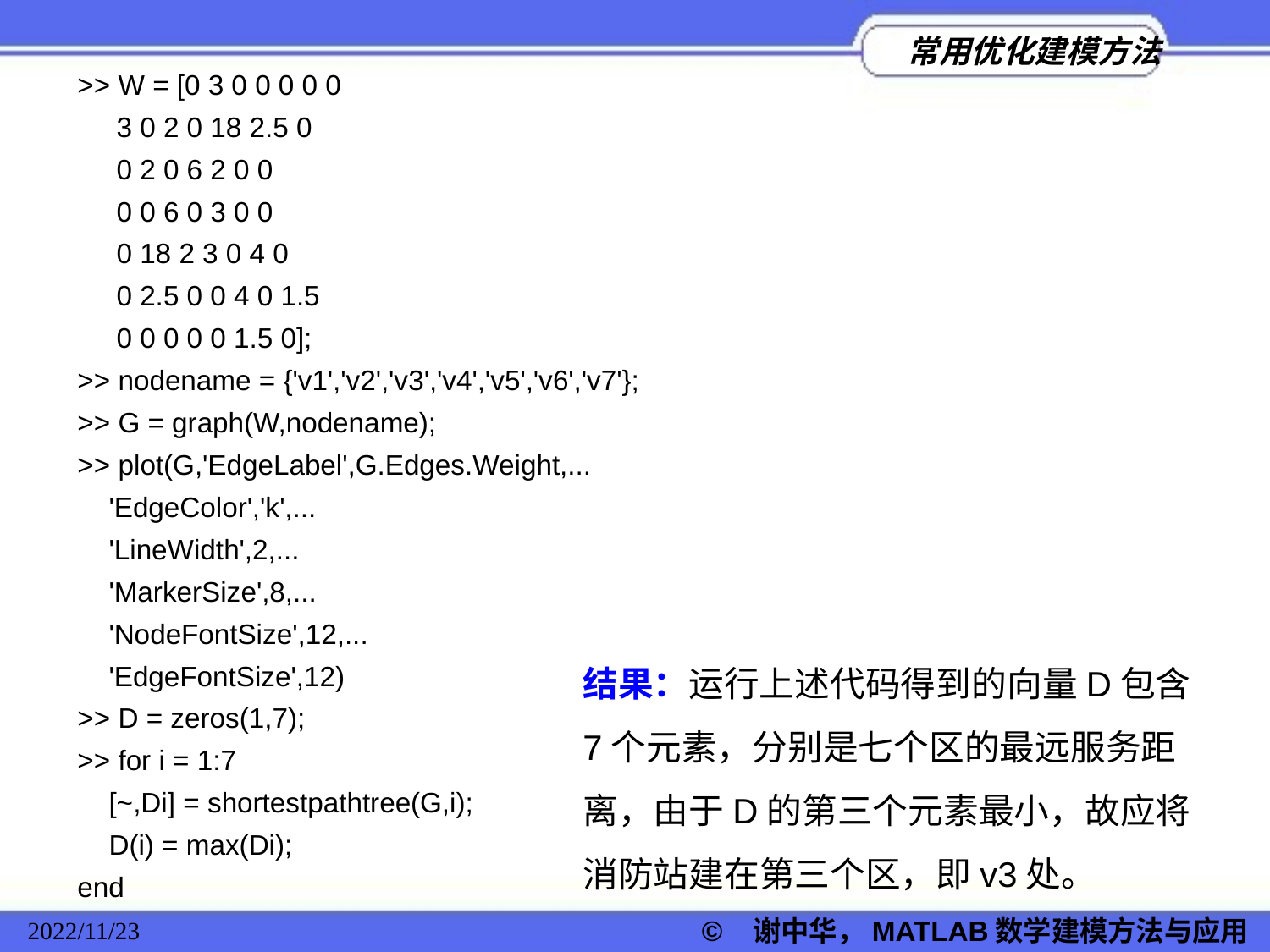

>> W = [0 3 0 0 0 0 0
     3 0 2 0 18 2.5 0
     0 2 0 6 2 0 0
     0 0 6 0 3 0 0
     0 18 2 3 0 4 0
     0 2.5 0 0 4 0 1.5
     0 0 0 0 0 1.5 0];
>> nodename = {'v1','v2','v3','v4','v5','v6','v7'};
>> G = graph(W,nodename);
>> plot(G,'EdgeLabel',G.Edges.Weight,...
    'EdgeColor','k',...
    'LineWidth',2,...
    'MarkerSize',8,...
    'NodeFontSize',12,...
    'EdgeFontSize',12)
>> D = zeros(1,7);
>> for i = 1:7
    [~,Di] = shortestpathtree(G,i);
    D(i) = max(Di);
end
结果：运行上述代码得到的向量D包含7个元素，分别是七个区的最远服务距离，由于D的第三个元素最小，故应将消防站建在第三个区，即v3处。
2022/11/23
©   谢中华，MATLAB数学建模方法与应用